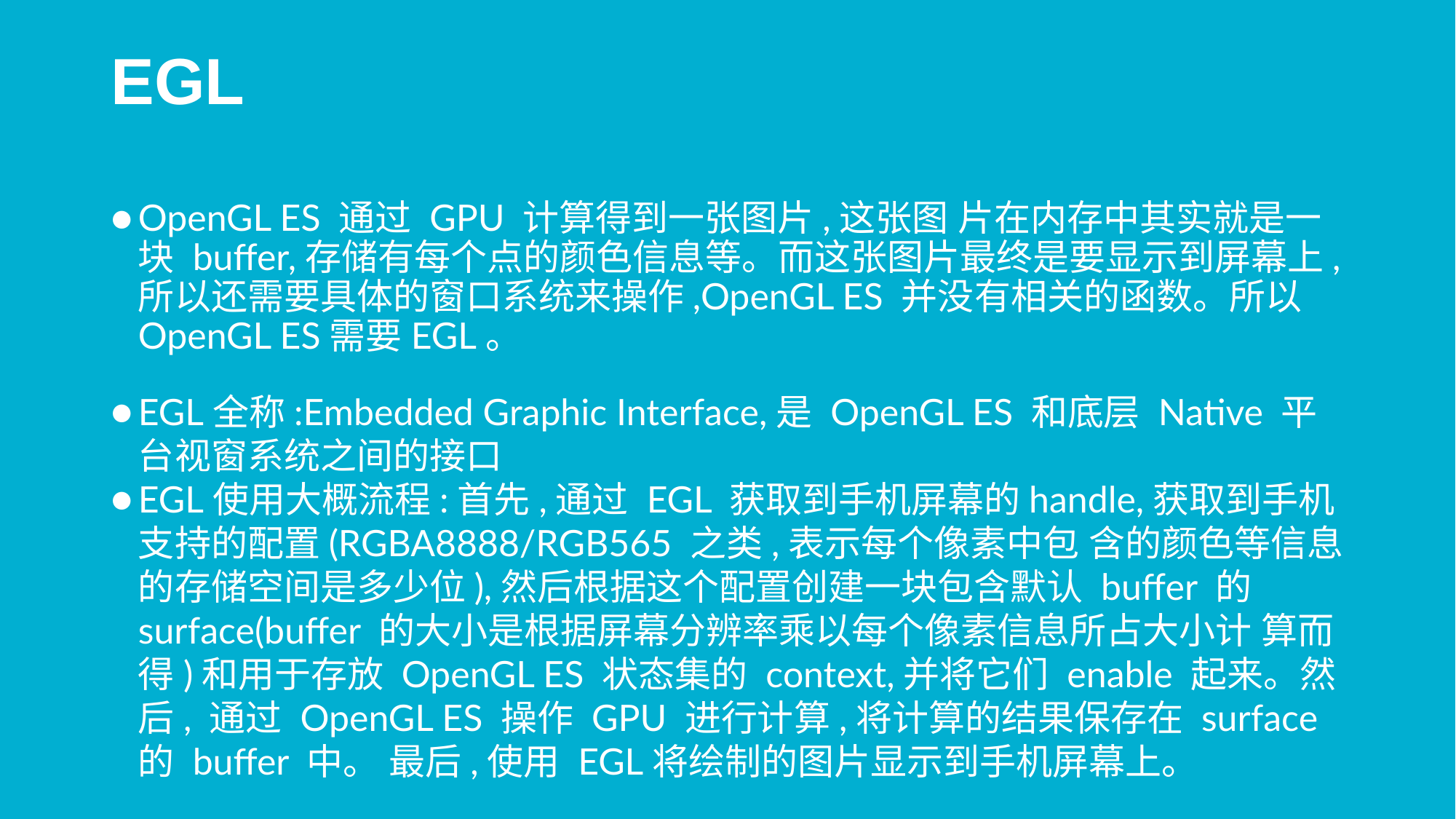

# EGL
OpenGL ES 通过 GPU 计算得到一张图片,这张图 片在内存中其实就是一块 buffer,存储有每个点的颜色信息等。而这张图片最终是要显示到屏幕上,所以还需要具体的窗口系统来操作,OpenGL ES 并没有相关的函数。所以OpenGL ES需要EGL。
EGL全称:Embedded Graphic Interface,是 OpenGL ES 和底层 Native 平台视窗系统之间的接口
EGL使用大概流程:首先,通过 EGL 获取到手机屏幕的handle,获取到手机支持的配置(RGBA8888/RGB565 之类,表示每个像素中包 含的颜色等信息的存储空间是多少位),然后根据这个配置创建一块包含默认 buffer 的surface(buffer 的大小是根据屏幕分辨率乘以每个像素信息所占大小计 算而得)和用于存放 OpenGL ES 状态集的 context,并将它们 enable 起来。然后, 通过 OpenGL ES 操作 GPU 进行计算,将计算的结果保存在 surface 的 buffer 中。 最后,使用 EGL将绘制的图片显示到手机屏幕上。